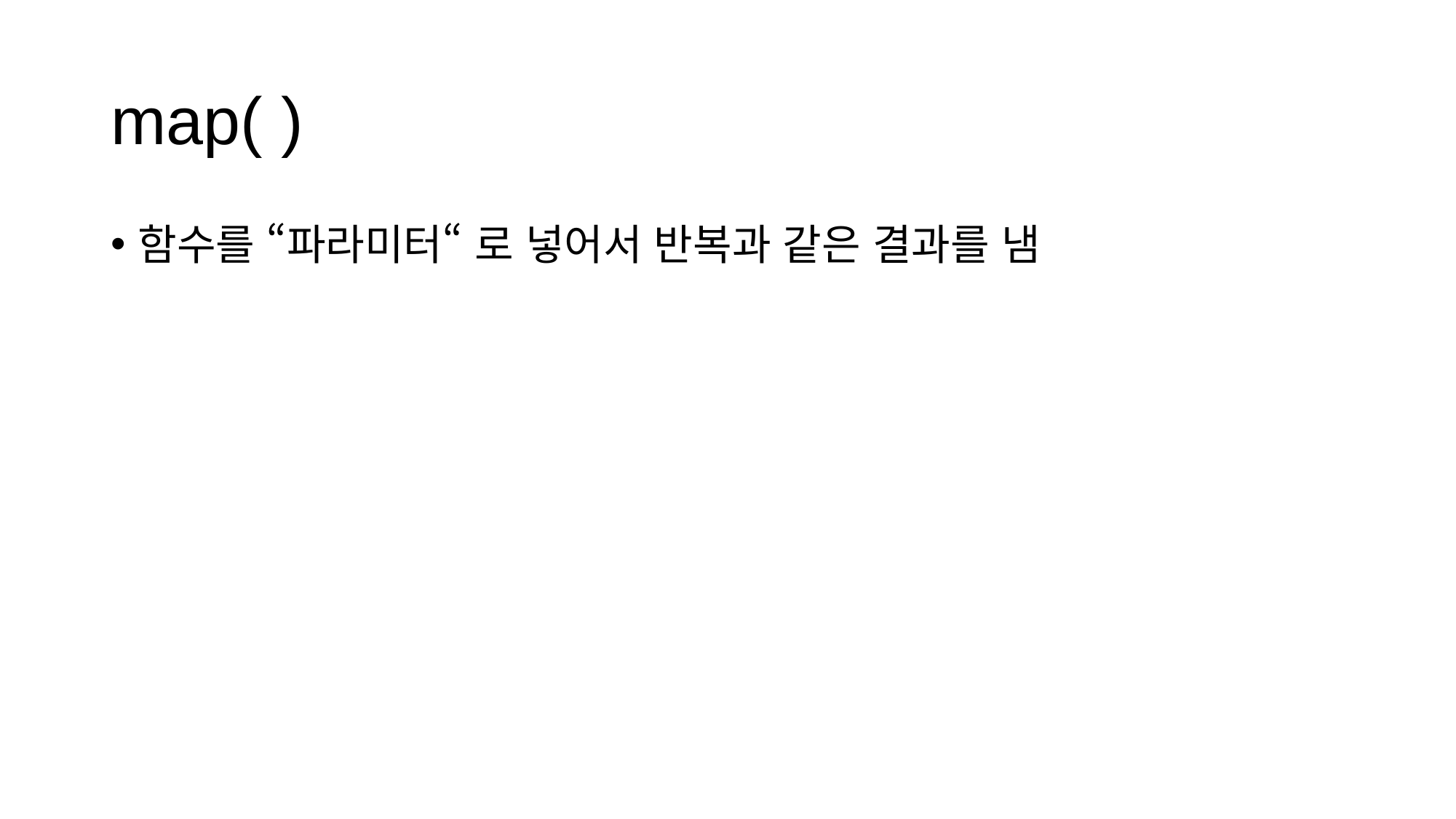

# map( )
함수를 “파라미터“ 로 넣어서 반복과 같은 결과를 냄